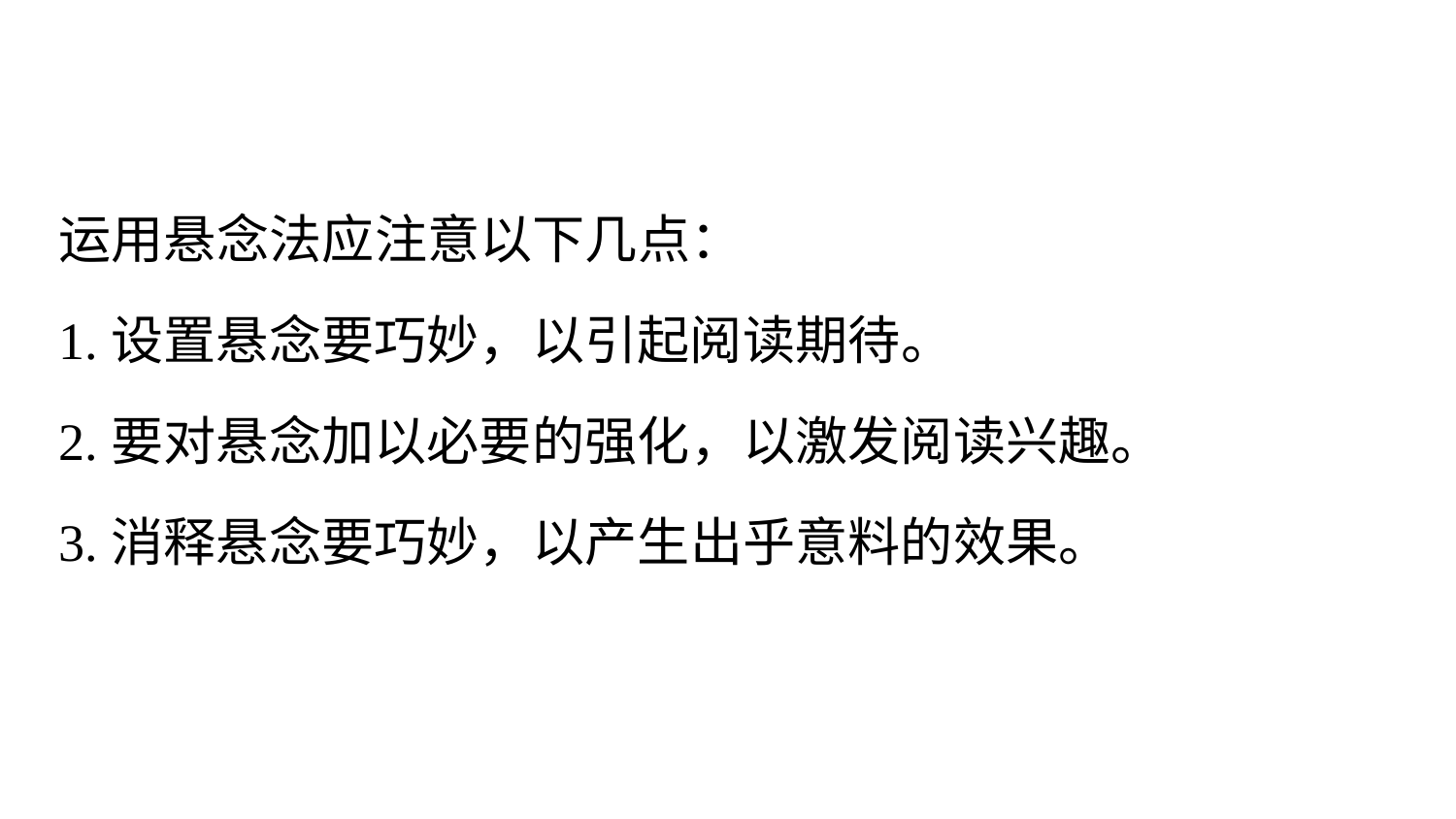

运用悬念法应注意以下几点：
1.设置悬念要巧妙，以引起阅读期待。
2.要对悬念加以必要的强化，以激发阅读兴趣。
3.消释悬念要巧妙，以产生出乎意料的效果。